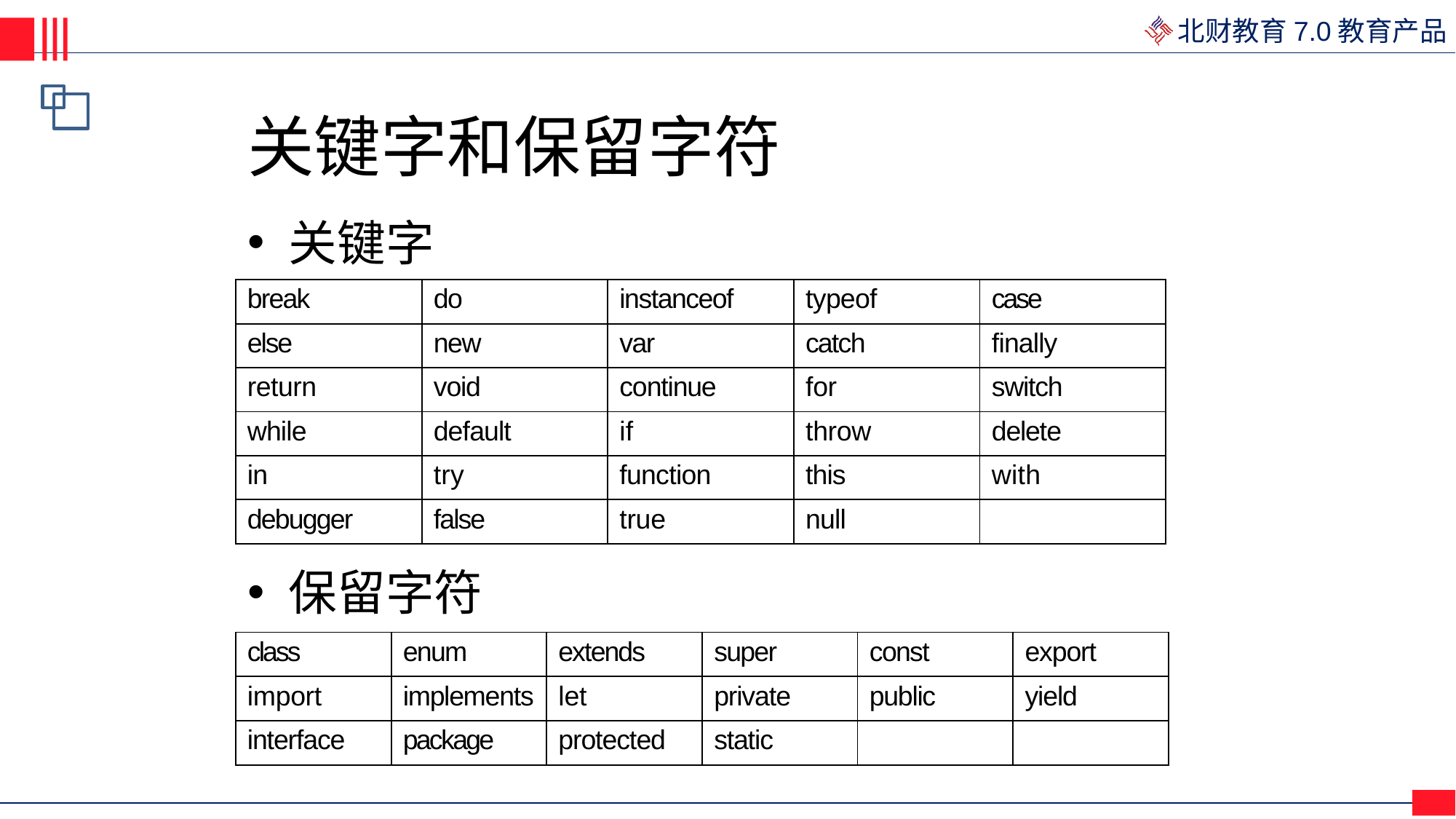

# 关键字和保留字符
关键字
| break | do | instanceof | typeof | case |
| --- | --- | --- | --- | --- |
| else | new | var | catch | finally |
| return | void | continue | for | switch |
| while | default | if | throw | delete |
| in | try | function | this | with |
| debugger | false | true | null |  |
保留字符
| class | enum | extends | super | const | export |
| --- | --- | --- | --- | --- | --- |
| import | implements | let | private | public | yield |
| interface | package | protected | static |  |  |